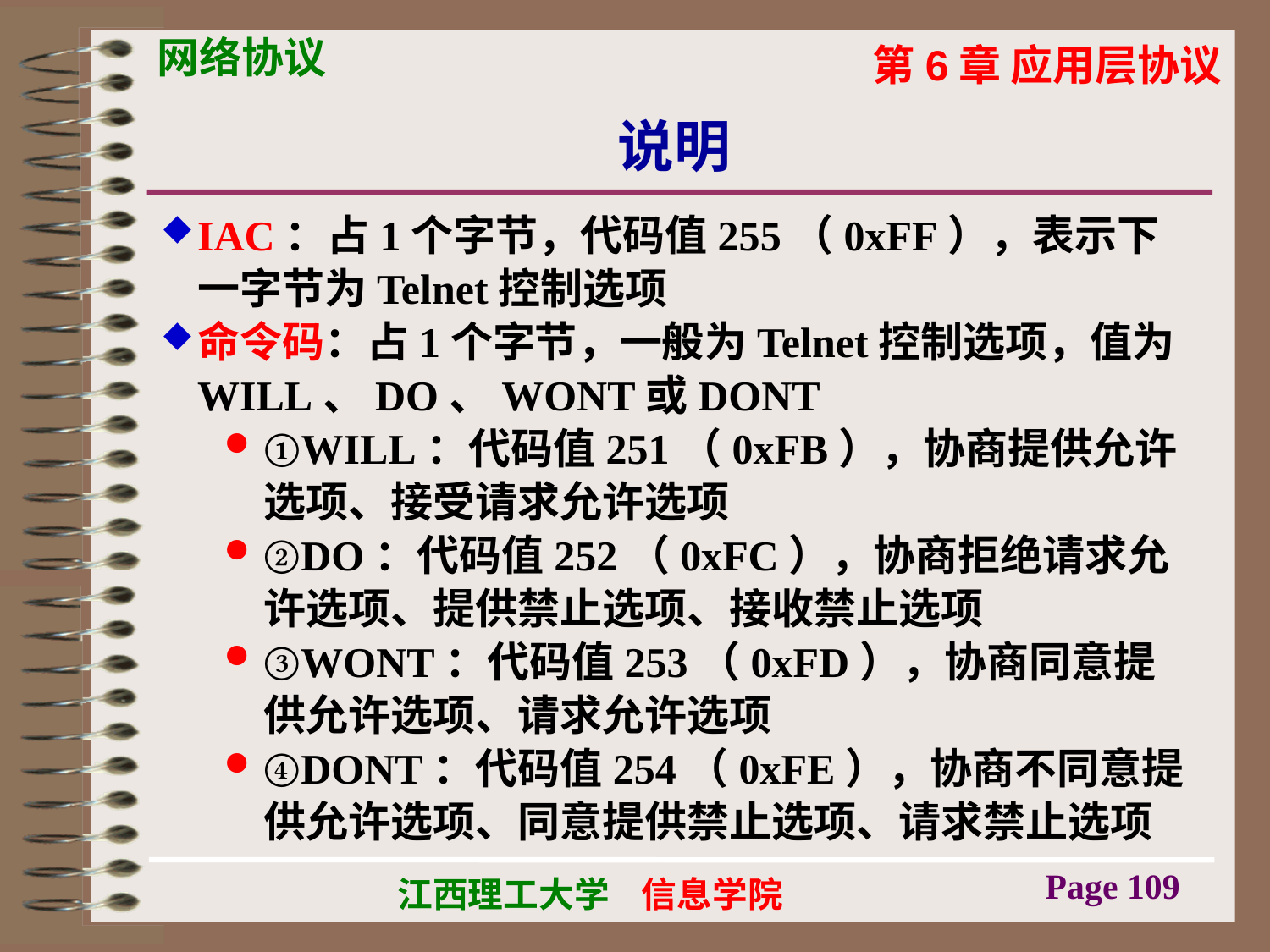

# 说明
IAC：占1个字节，代码值255（0xFF），表示下一字节为Telnet控制选项
命令码：占1个字节，一般为Telnet控制选项，值为WILL、DO、WONT或DONT
①WILL：代码值251（0xFB），协商提供允许选项、接受请求允许选项
②DO：代码值252（0xFC），协商拒绝请求允许选项、提供禁止选项、接收禁止选项
③WONT：代码值253（0xFD），协商同意提供允许选项、请求允许选项
④DONT：代码值254（0xFE），协商不同意提供允许选项、同意提供禁止选项、请求禁止选项
Page 109